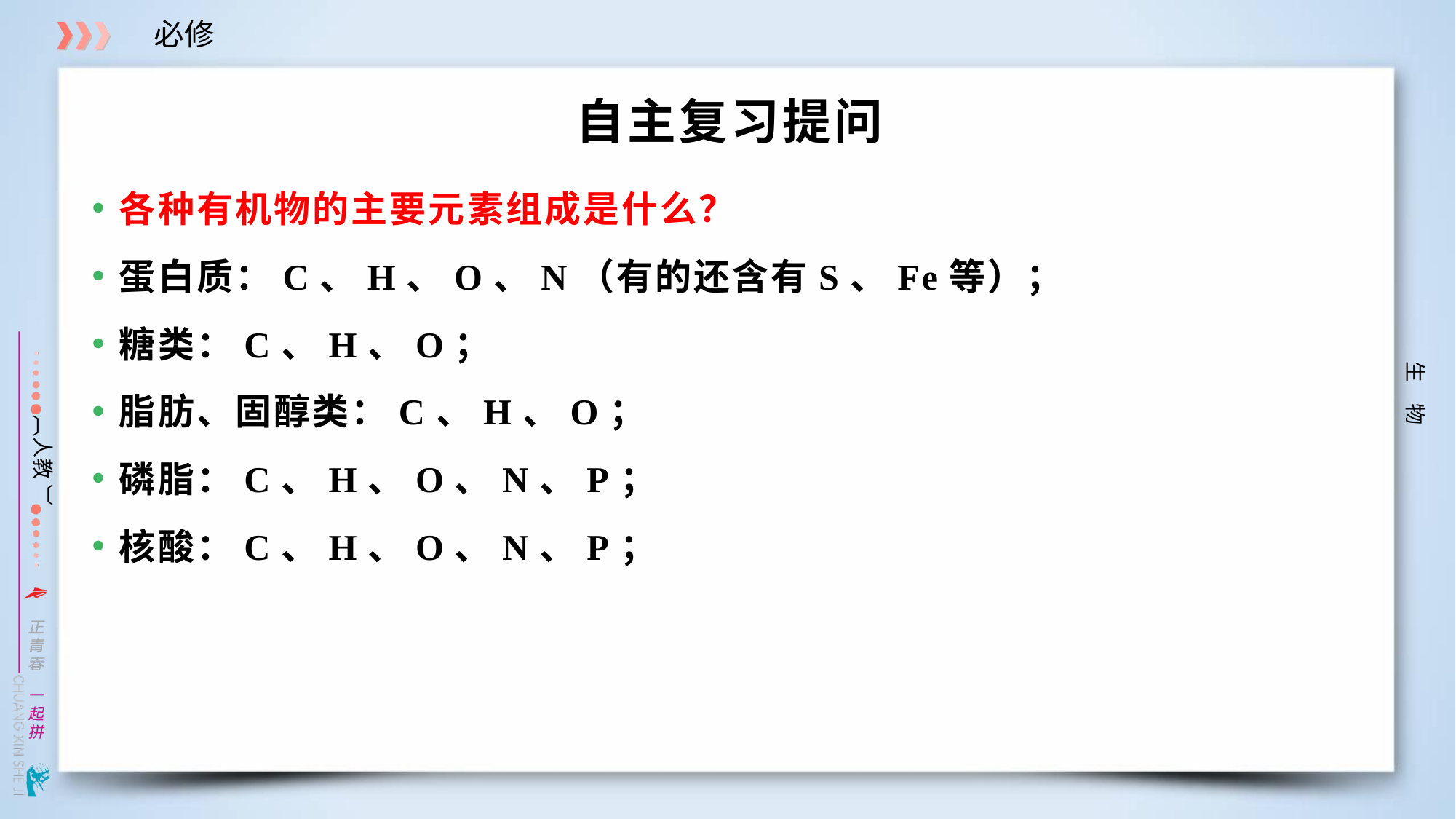

# 自主复习提问
各种有机物的主要元素组成是什么？
蛋白质：C、H、O、N（有的还含有S、Fe等）；
糖类：C、H、O；
脂肪、固醇类：C、H、O；
磷脂：C、H、O、N、P；
核酸：C、H、O、N、P；